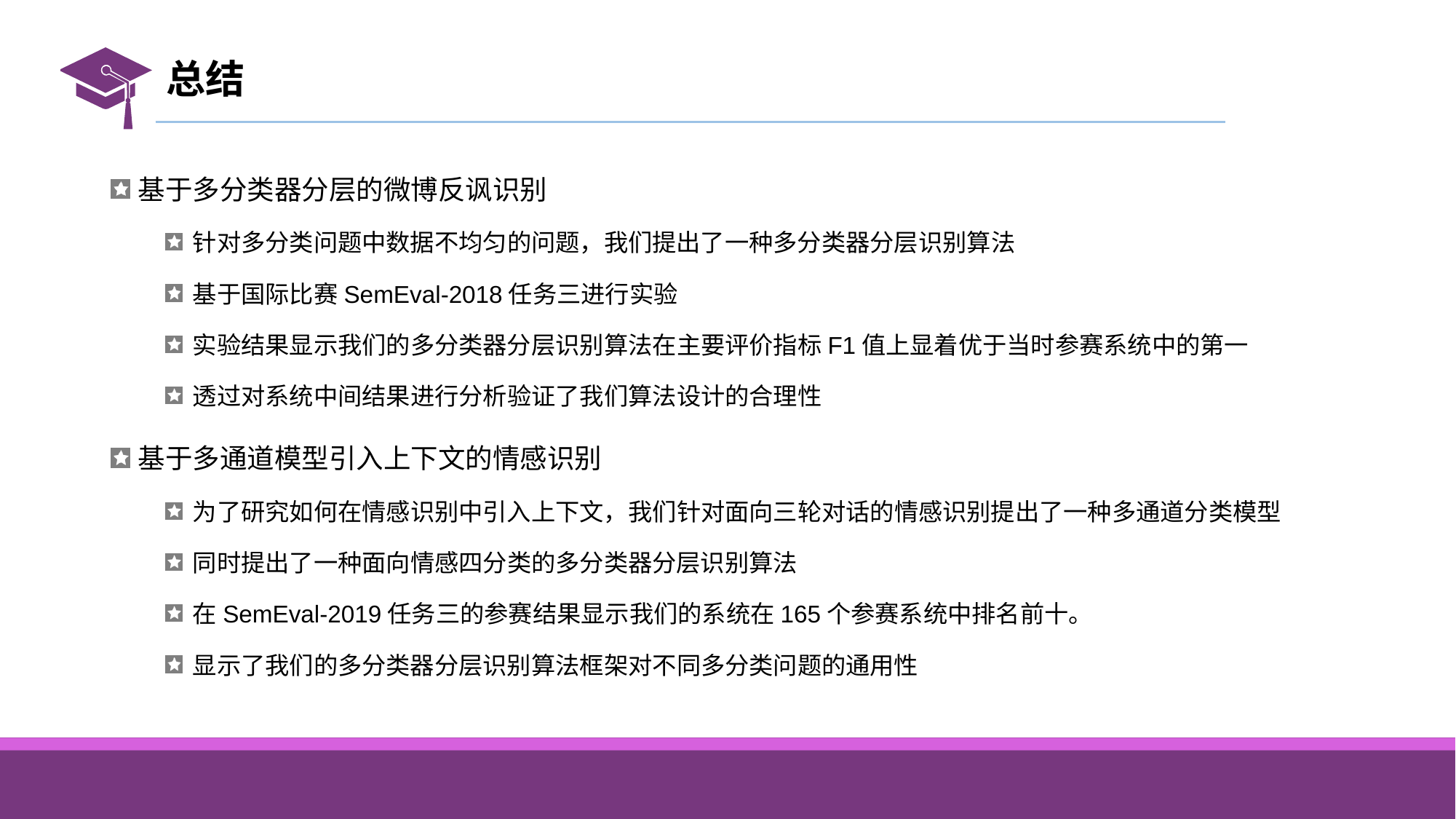

# 总结

基于多分类器分层的微博反讽识别
针对多分类问题中数据不均匀的问题，我们提出了一种多分类器分层识别算法
基于国际比赛SemEval-2018任务三进行实验
实验结果显示我们的多分类器分层识别算法在主要评价指标F1值上显着优于当时参赛系统中的第一
透过对系统中间结果进行分析验证了我们算法设计的合理性
基于多通道模型引入上下文的情感识别
为了研究如何在情感识别中引入上下文，我们针对面向三轮对话的情感识别提出了一种多通道分类模型
同时提出了一种面向情感四分类的多分类器分层识别算法
在SemEval-2019任务三的参赛结果显示我们的系统在165个参赛系统中排名前十。
显示了我们的多分类器分层识别算法框架对不同多分类问题的通用性